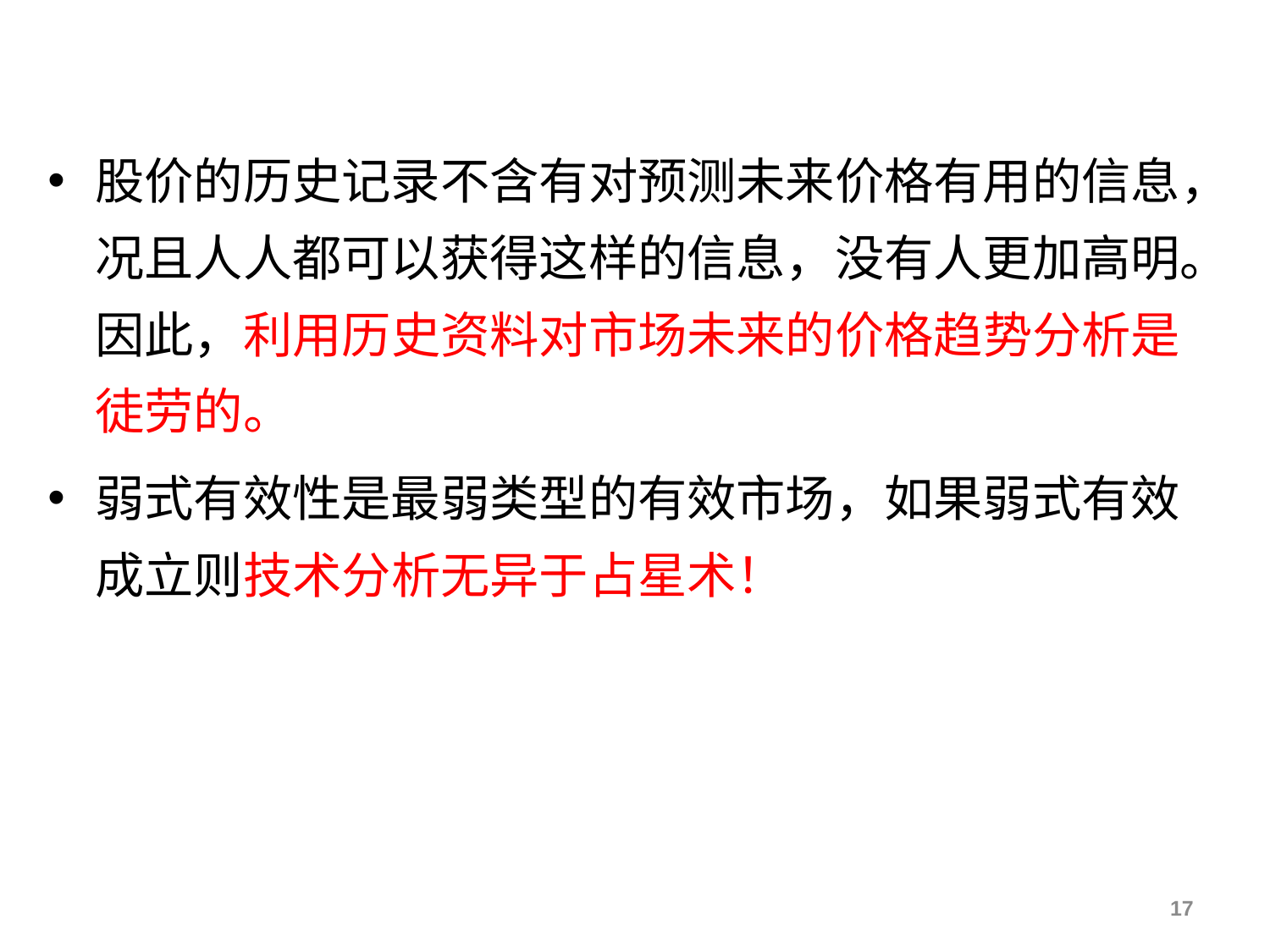

股价的历史记录不含有对预测未来价格有用的信息，况且人人都可以获得这样的信息，没有人更加高明。因此，利用历史资料对市场未来的价格趋势分析是徒劳的。
弱式有效性是最弱类型的有效市场，如果弱式有效成立则技术分析无异于占星术！
17